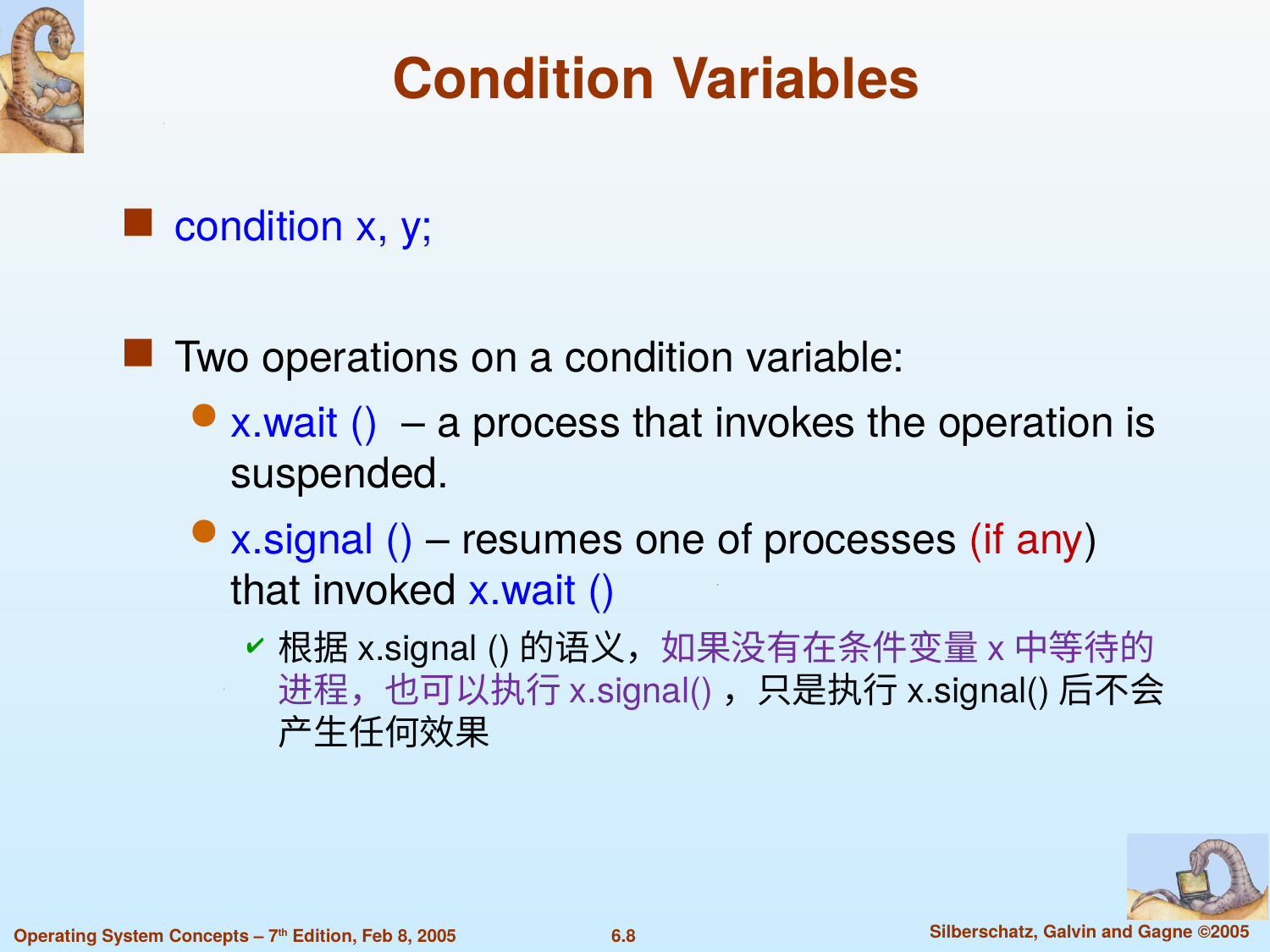

Condition Variables
condition x, y;

Two operations on a condition variable:
x.wait ()  – a process that invokes the operation is suspended.
x.signal () – resumes one of processes (if any) that invoked x.wait ()
根据x.signal ()的语义，如果没有在条件变量x中等待的进程，也可以执行x.signal()，只是执行x.signal()后不会产生任何效果